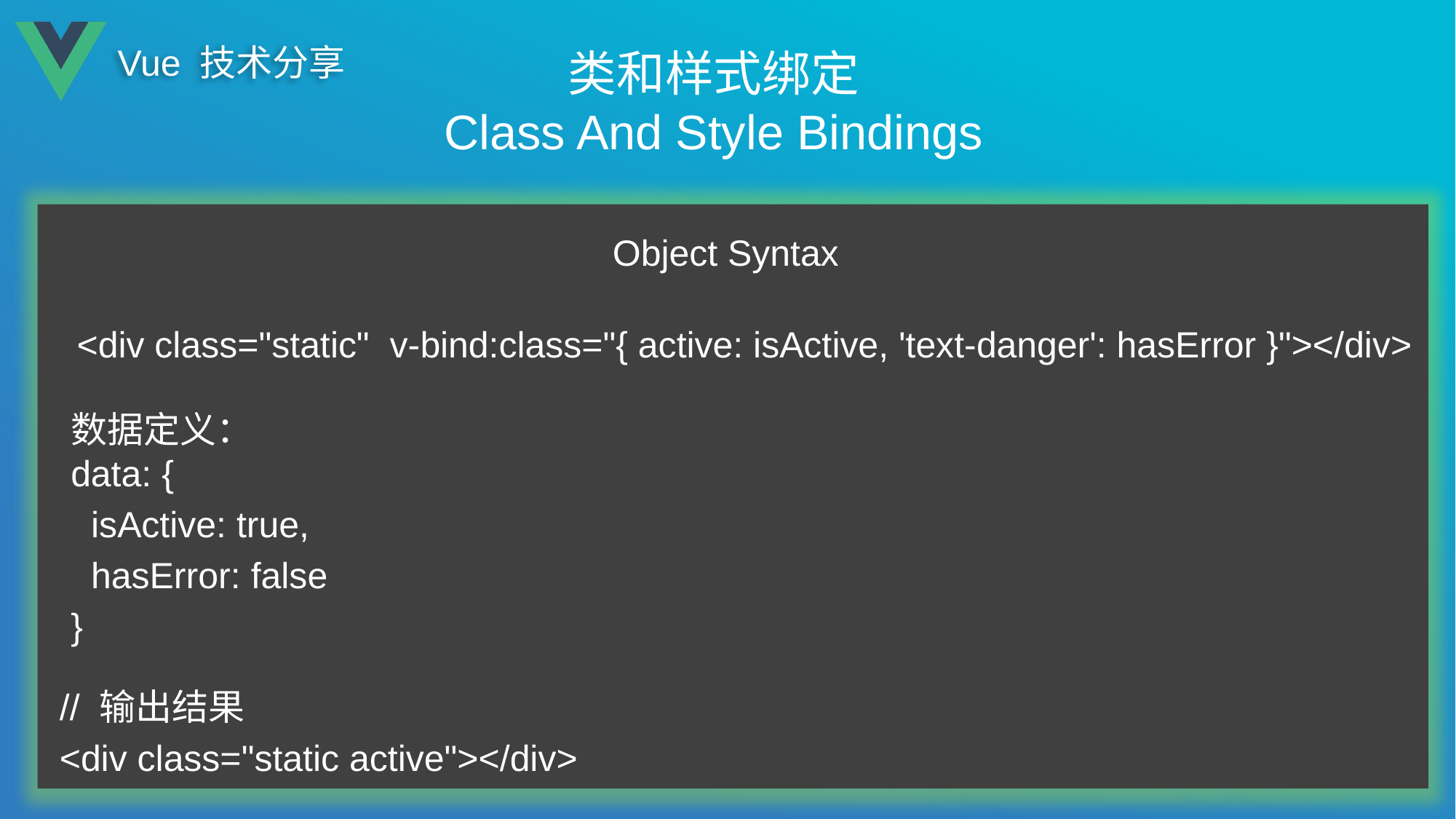

# 类和样式绑定 Class And Style Bindings

Object Syntax
<div class="static"  v-bind:class="{ active: isActive, 'text-danger': hasError }"></div>

数据定义：
data: {
  isActive: true,
  hasError: false
}
// 输出结果
<div class="static active"></div>